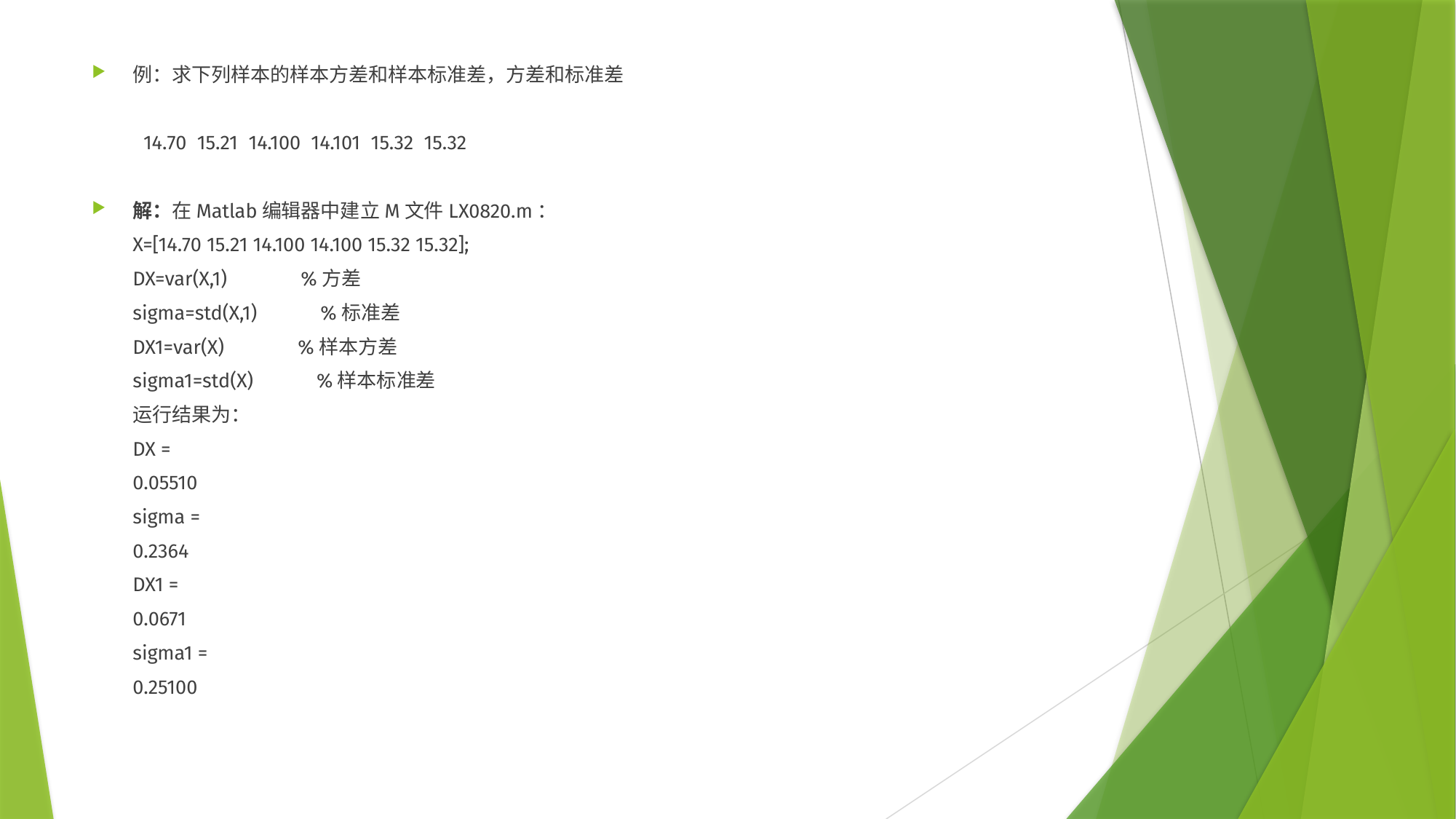

例：求下列样本的样本方差和样本标准差，方差和标准差

	  14.70  15.21  14.100  14.101  15.32  15.32

解：在Matlab编辑器中建立M文件LX0820.m：
	X=[14.70 15.21 14.100 14.100 15.32 15.32];
	DX=var(X,1)              %方差
	sigma=std(X,1)            %标准差
	DX1=var(X)              %样本方差
	sigma1=std(X)            %样本标准差
	运行结果为：
	DX =
	0.05510
	sigma =
	0.2364
	DX1 =
	0.0671
	sigma1 =
	0.25100